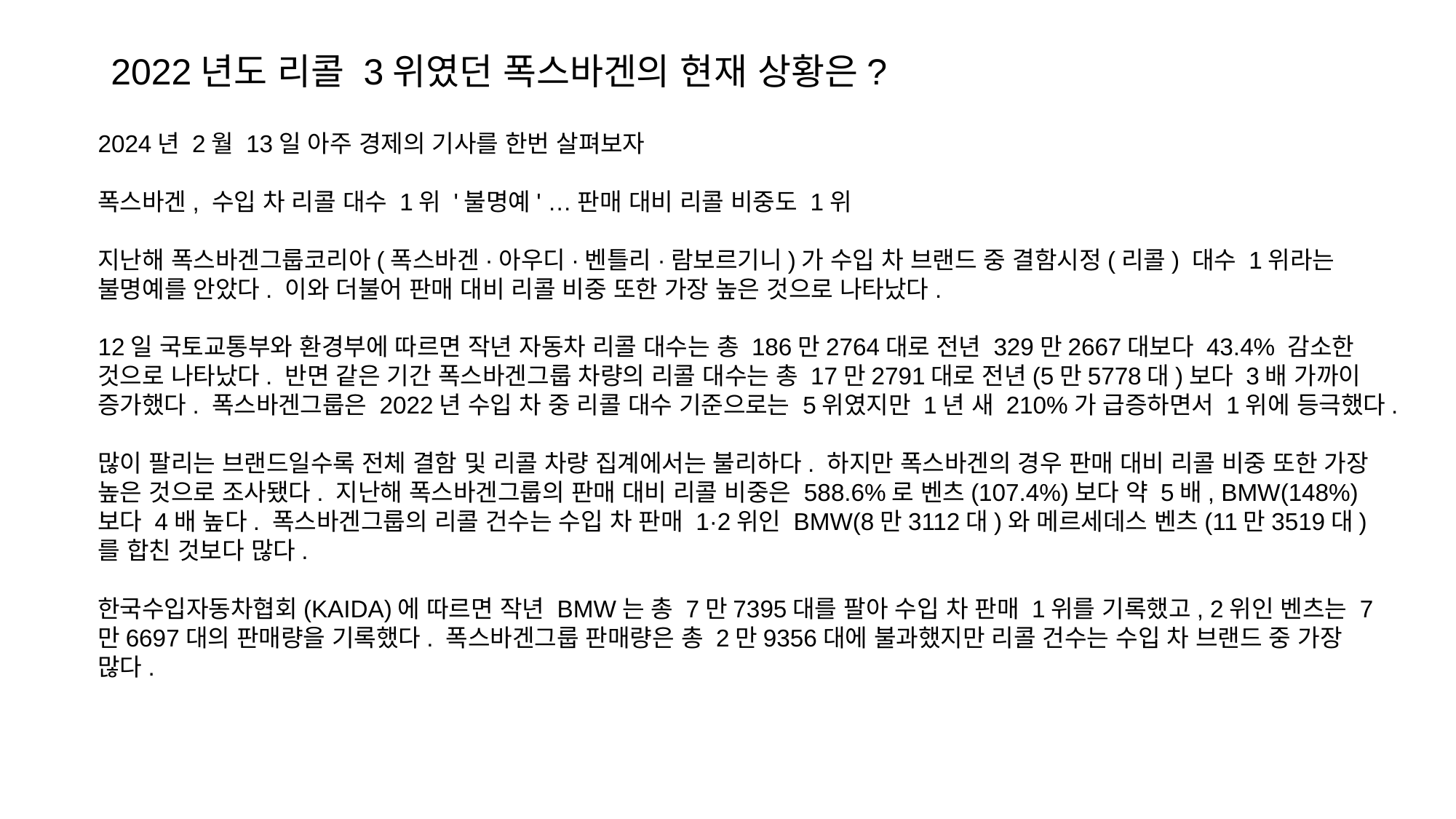

# 2022년도 리콜 3위였던 폭스바겐의 현재 상황은?
2024년 2월 13일 아주 경제의 기사를 한번 살펴보자

폭스바겐, 수입 차 리콜 대수 1위 '불명예' …판매 대비 리콜 비중도 1위

지난해 폭스바겐그룹코리아(폭스바겐·아우디·벤틀리·람보르기니)가 수입 차 브랜드 중 결함시정(리콜) 대수 1위라는 불명예를 안았다. 이와 더불어 판매 대비 리콜 비중 또한 가장 높은 것으로 나타났다.

12일 국토교통부와 환경부에 따르면 작년 자동차 리콜 대수는 총 186만2764대로 전년 329만2667대보다 43.4% 감소한 것으로 나타났다. 반면 같은 기간 폭스바겐그룹 차량의 리콜 대수는 총 17만2791대로 전년(5만5778대)보다 3배 가까이 증가했다. 폭스바겐그룹은 2022년 수입 차 중 리콜 대수 기준으로는 5위였지만 1년 새 210%가 급증하면서 1위에 등극했다.

많이 팔리는 브랜드일수록 전체 결함 및 리콜 차량 집계에서는 불리하다. 하지만 폭스바겐의 경우 판매 대비 리콜 비중 또한 가장 높은 것으로 조사됐다. 지난해 폭스바겐그룹의 판매 대비 리콜 비중은 588.6%로 벤츠(107.4%)보다 약 5배, BMW(148%)보다 4배 높다. 폭스바겐그룹의 리콜 건수는 수입 차 판매 1·2위인 BMW(8만3112대)와 메르세데스 벤츠(11만3519대)를 합친 것보다 많다.

한국수입자동차협회(KAIDA)에 따르면 작년 BMW는 총 7만7395대를 팔아 수입 차 판매 1위를 기록했고, 2위인 벤츠는 7만6697대의 판매량을 기록했다. 폭스바겐그룹 판매량은 총 2만9356대에 불과했지만 리콜 건수는 수입 차 브랜드 중 가장 많다.